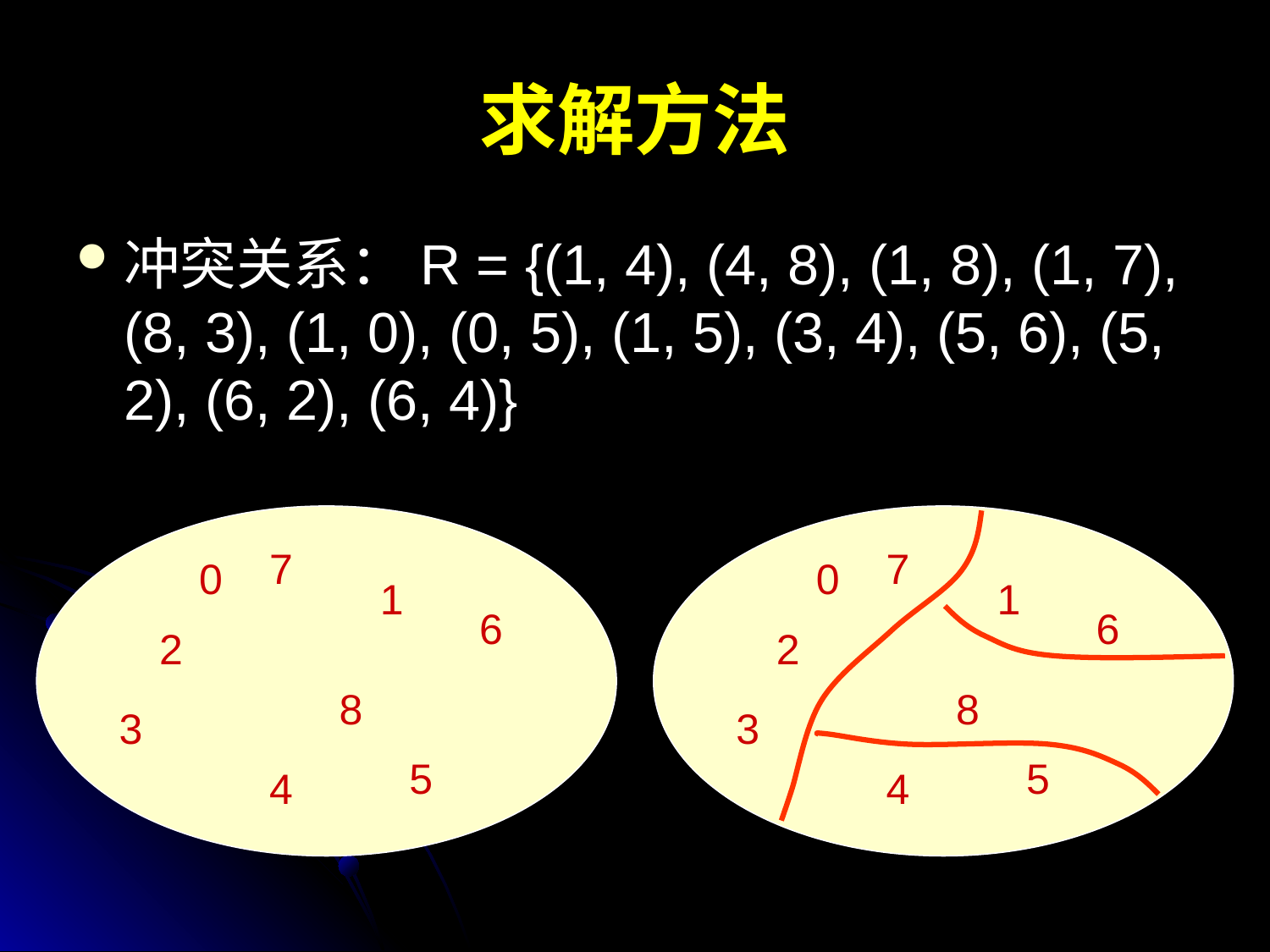

# 求解方法
冲突关系：R = {(1, 4), (4, 8), (1, 8), (1, 7), (8, 3), (1, 0), (0, 5), (1, 5), (3, 4), (5, 6), (5, 2), (6, 2), (6, 4)}

7
0
1
6
2
8
3
5
4

7
0
1
6
2
8
3
5
4